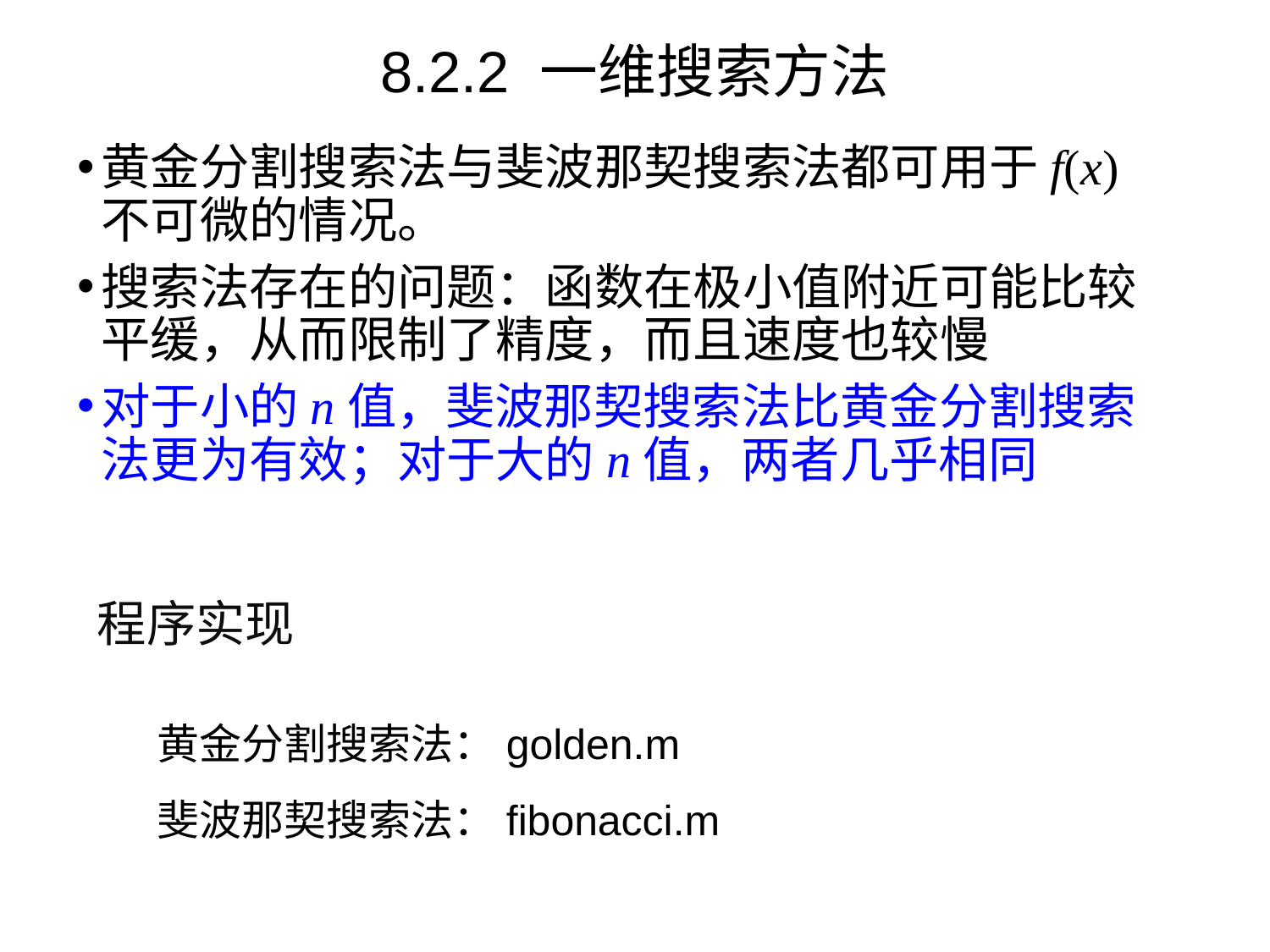

# 8.2.2 一维搜索方法
黄金分割搜索法与斐波那契搜索法都可用于f(x)不可微的情况。
搜索法存在的问题：函数在极小值附近可能比较平缓，从而限制了精度，而且速度也较慢
对于小的n值，斐波那契搜索法比黄金分割搜索法更为有效；对于大的n值，两者几乎相同
程序实现
黄金分割搜索法：golden.m
斐波那契搜索法：fibonacci.m